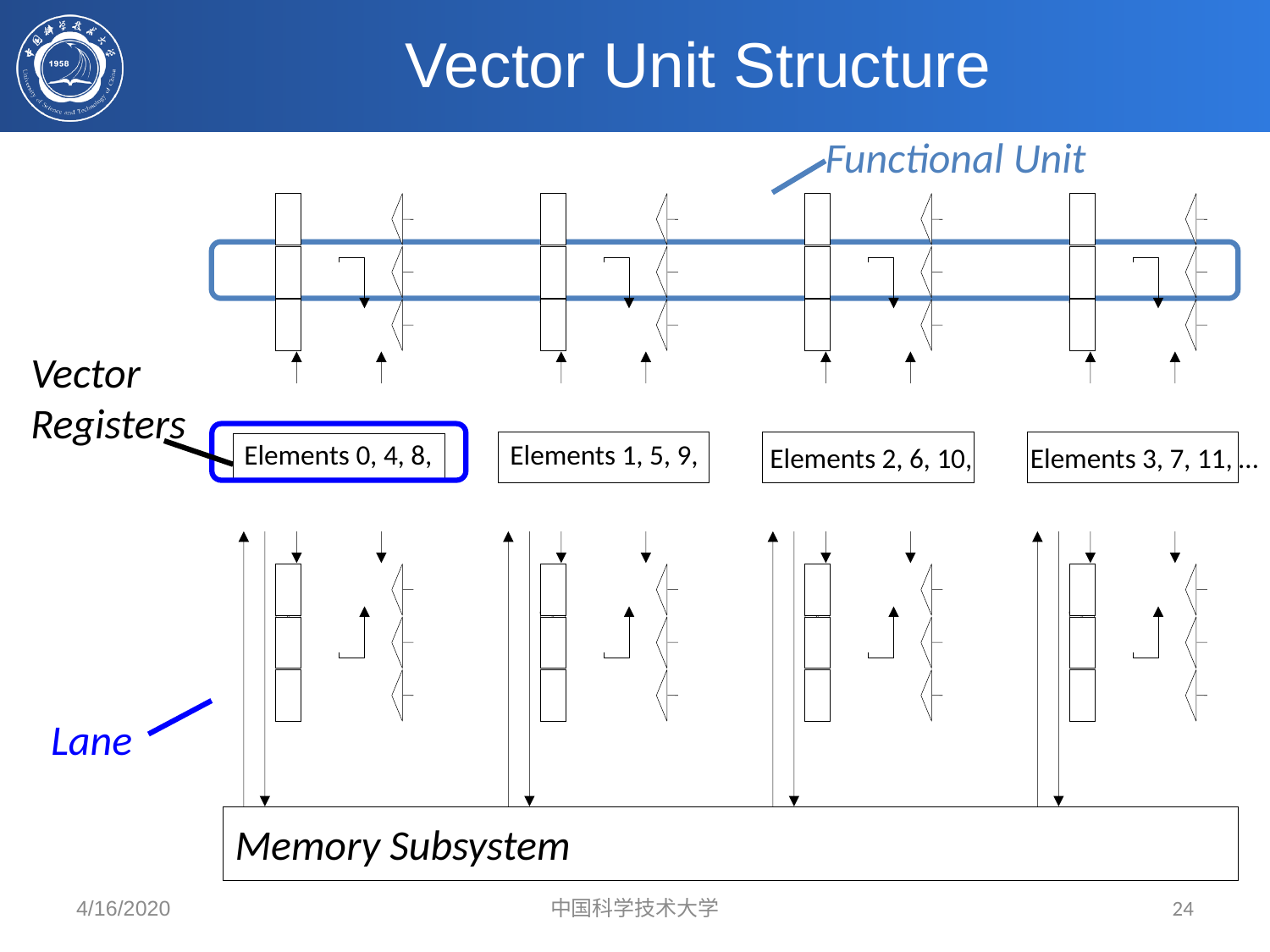

# Vector Unit Structure
Functional Unit

Vector
Registers

Lane
Elements 0, 4, 8,
Elements 1, 5, 9,

Elements 2, 6, 10,
Elements 3, 7, 11, …

Memory Subsystem
4/16/2020
中国科学技术大学
24